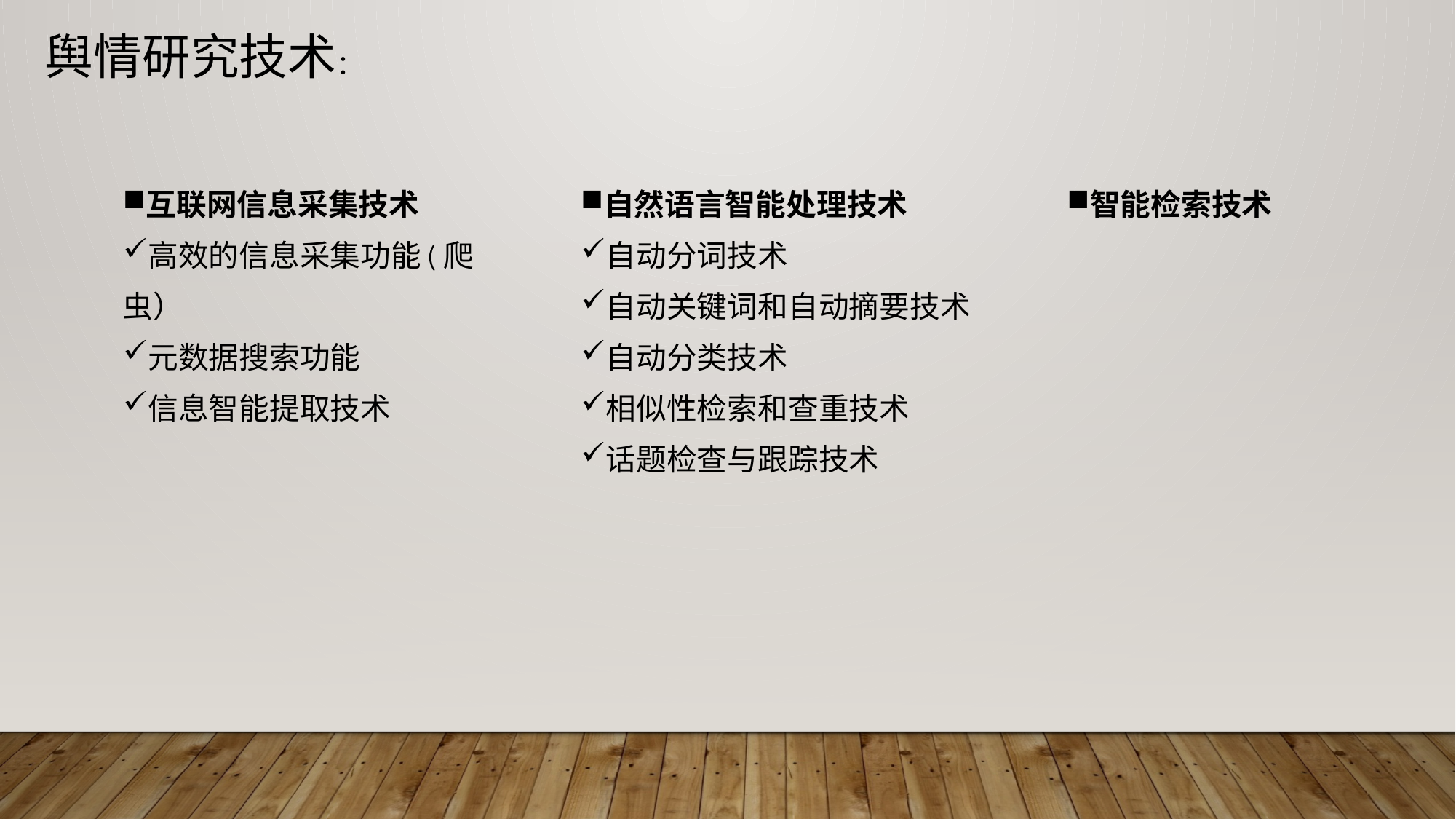

舆情研究技术：
互联网信息采集技术
高效的信息采集功能(爬虫）
元数据搜索功能
信息智能提取技术
自然语言智能处理技术
自动分词技术
自动关键词和自动摘要技术
自动分类技术
相似性检索和查重技术
话题检查与跟踪技术
智能检索技术